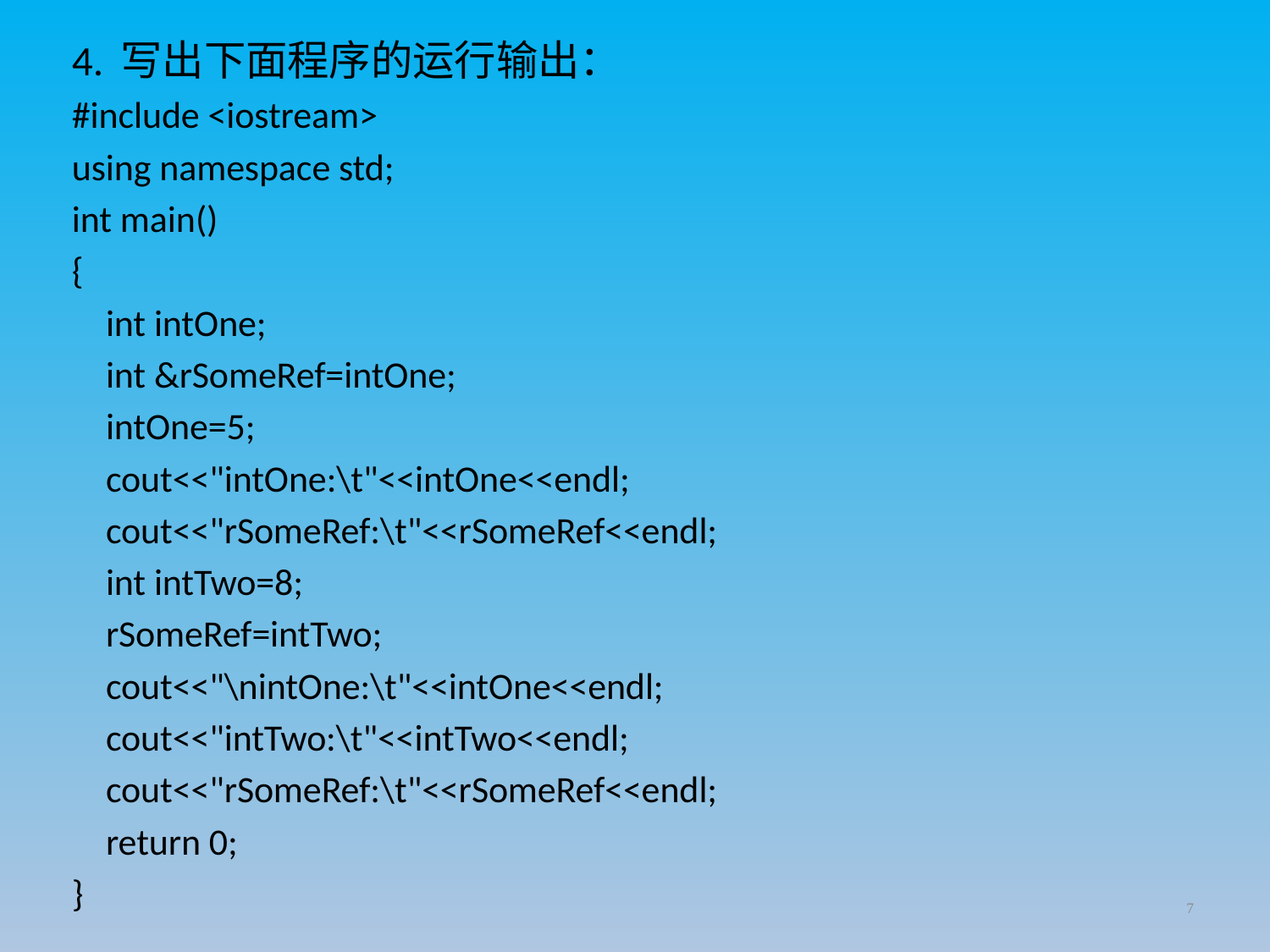

4. 写出下面程序的运行输出：
#include <iostream>
using namespace std;
int main()
{
    int intOne;
    int &rSomeRef=intOne;
    intOne=5;
    cout<<"intOne:\t"<<intOne<<endl;
    cout<<"rSomeRef:\t"<<rSomeRef<<endl;
    int intTwo=8;
    rSomeRef=intTwo;
    cout<<"\nintOne:\t"<<intOne<<endl;
    cout<<"intTwo:\t"<<intTwo<<endl;
    cout<<"rSomeRef:\t"<<rSomeRef<<endl;
    return 0;
}
7